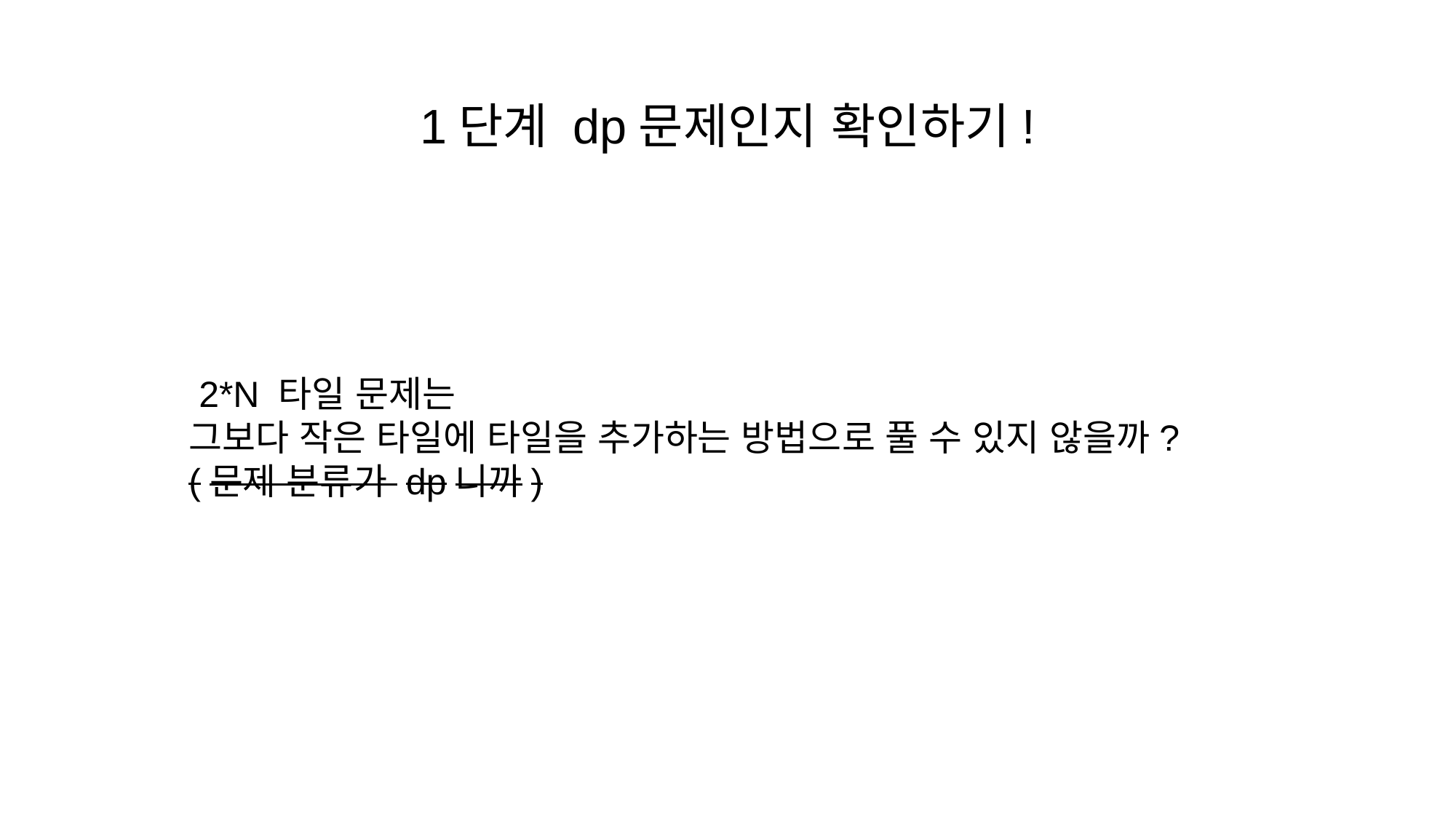

1단계 dp문제인지 확인하기!
 2*N 타일 문제는
그보다 작은 타일에 타일을 추가하는 방법으로 풀 수 있지 않을까?
(문제 분류가 dp니까)